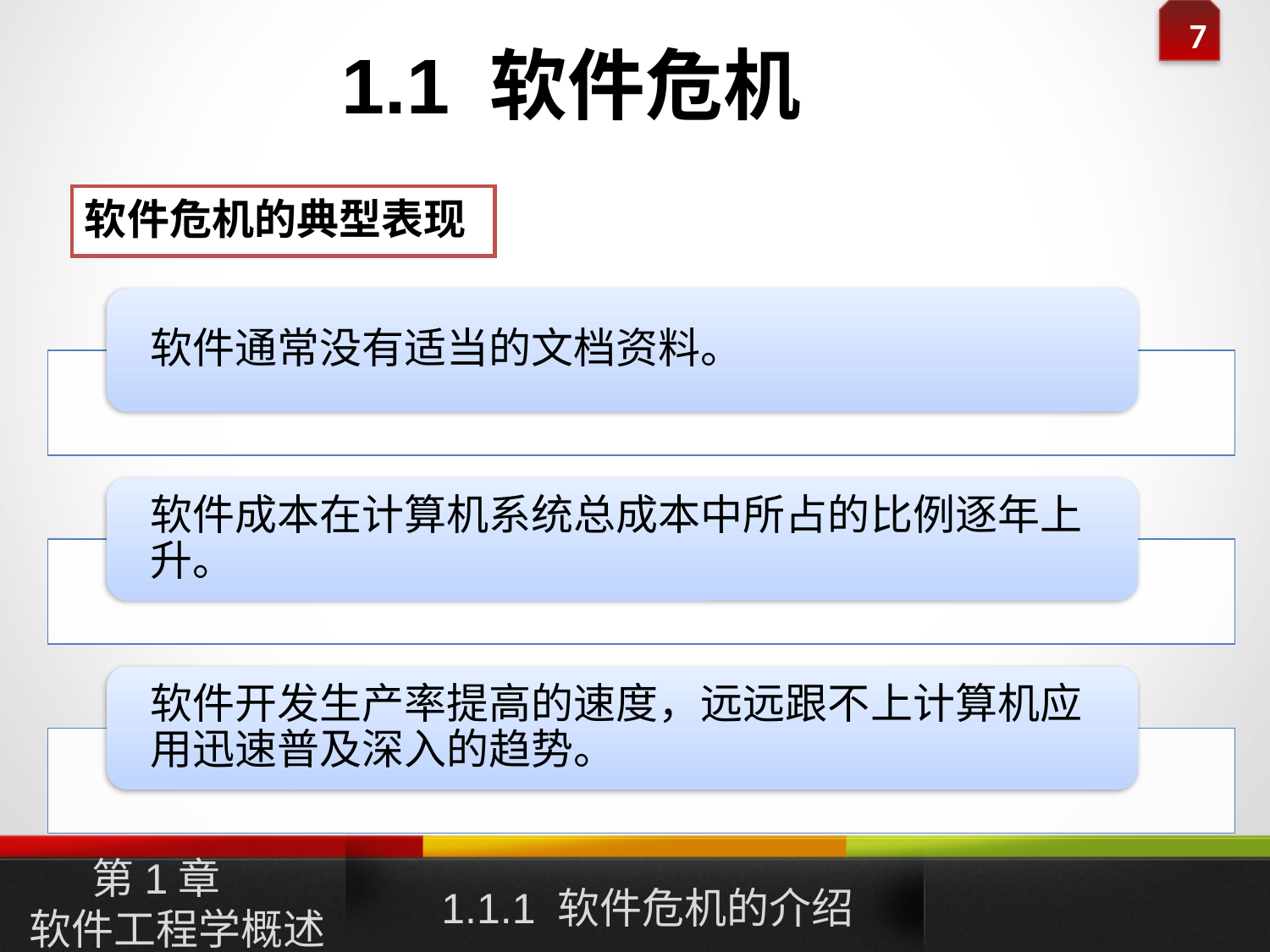

1.1 软件危机
软件危机的典型表现
软件通常没有适当的文档资料。
软件成本在计算机系统总成本中所占的比例逐年上升。
软件开发生产率提高的速度，远远跟不上计算机应用迅速普及深入的趋势。
1.1.1 软件危机的介绍